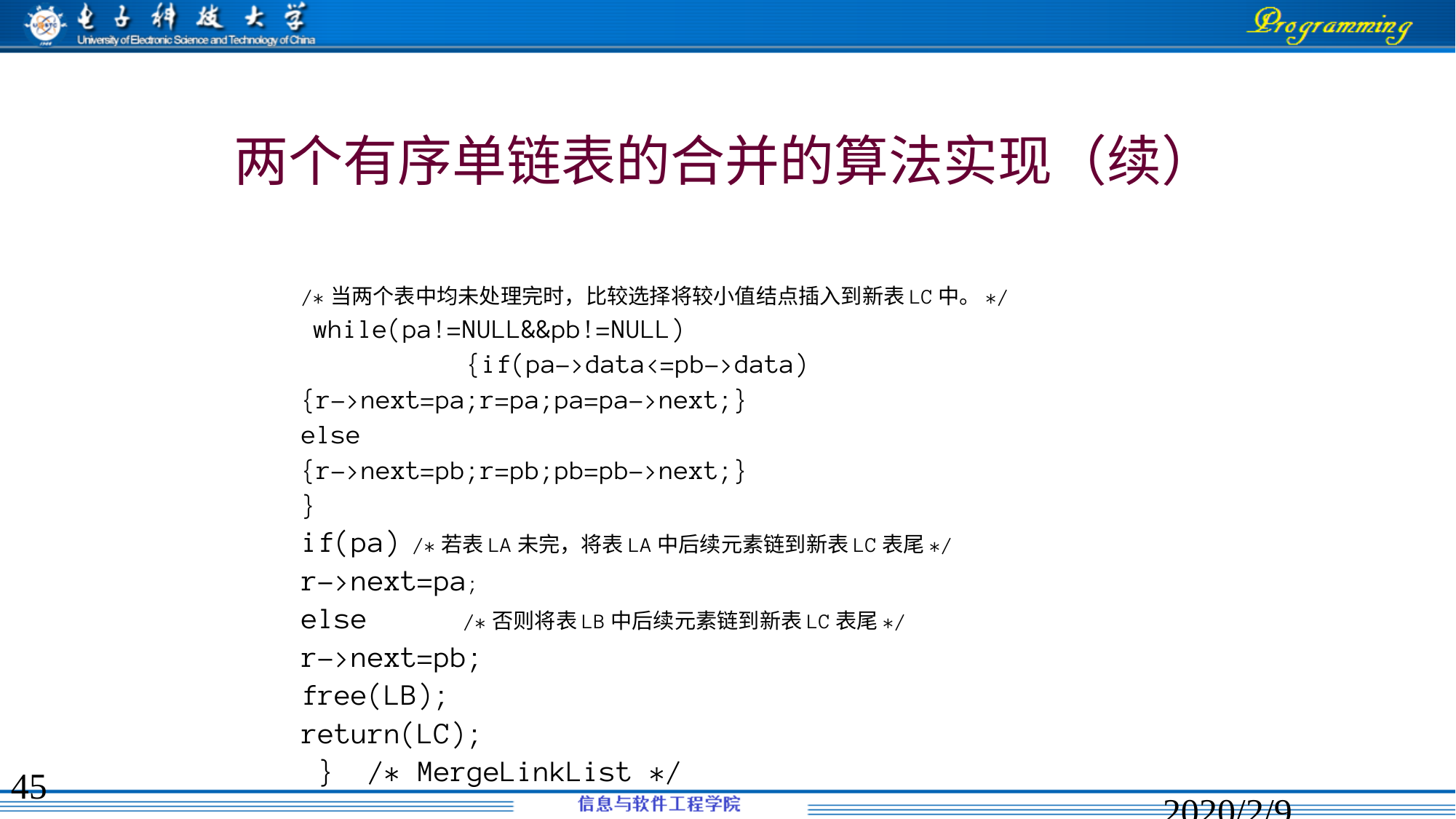

# 两个有序单链表的合并的算法实现（续）
/*当两个表中均未处理完时，比较选择将较小值结点插入到新表LC中。*/
 while(pa!=NULL&&pb!=NULL)
		 {if(pa->data<=pb->data)
{r->next=pa;r=pa;pa=pa->next;}
else
{r->next=pb;r=pb;pb=pb->next;}
}
if(pa) /*若表LA未完，将表LA中后续元素链到新表LC表尾*/
r->next=pa;
else	 /*否则将表LB中后续元素链到新表LC表尾*/
r->next=pb;
free(LB);
return(LC);
 }  /* MergeLinkList */
45
2020/2/9